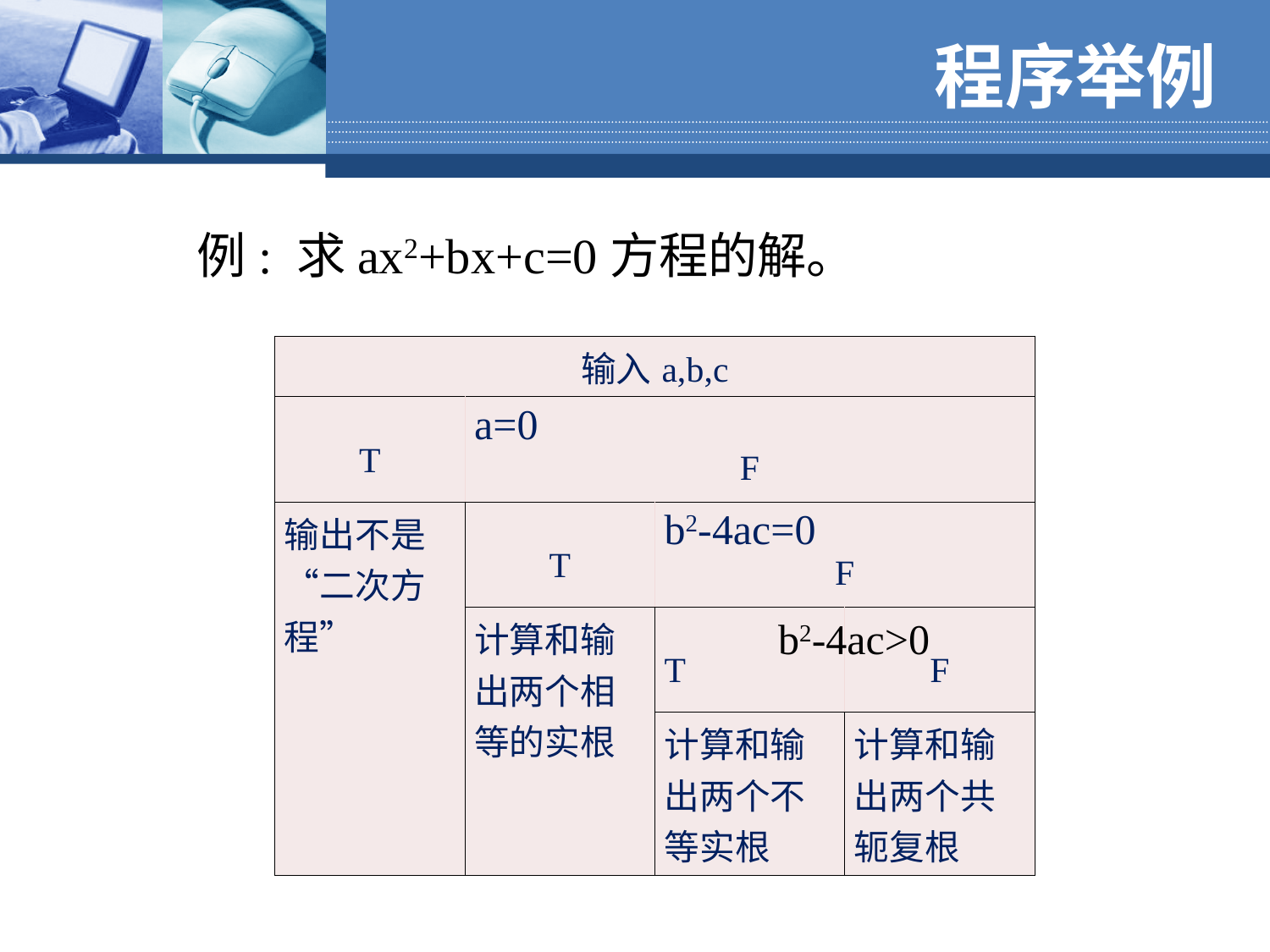

程序举例
# 选择结构程序综合举例
例: 求ax2+bx+c=0方程的解。
| 输入a,b,c |  |  |  |
| --- | --- | --- | --- |
| T | a=0 F |  |  |
| 输出不是“二次方程” | T | b2-4ac=0 F |  |
|  | 计算和输出两个相等的实根 | T | F |
|  |  | 计算和输出两个不等实根 | 计算和输出两个共轭复根 |
b2-4ac>0